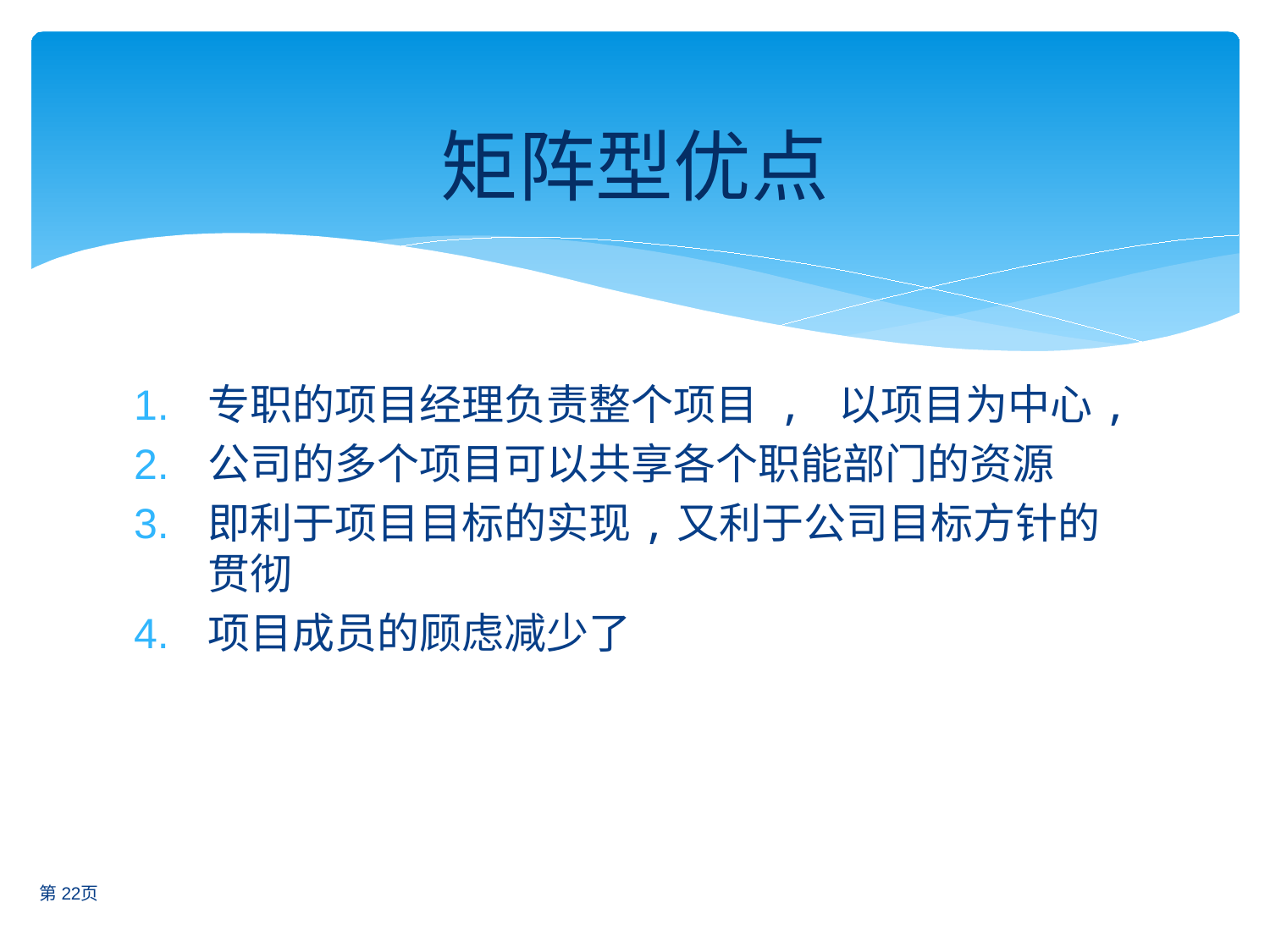

# 矩阵型优点
专职的项目经理负责整个项目 , 以项目为中心,
公司的多个项目可以共享各个职能部门的资源
即利于项目目标的实现,又利于公司目标方针的贯彻
项目成员的顾虑减少了
第22页